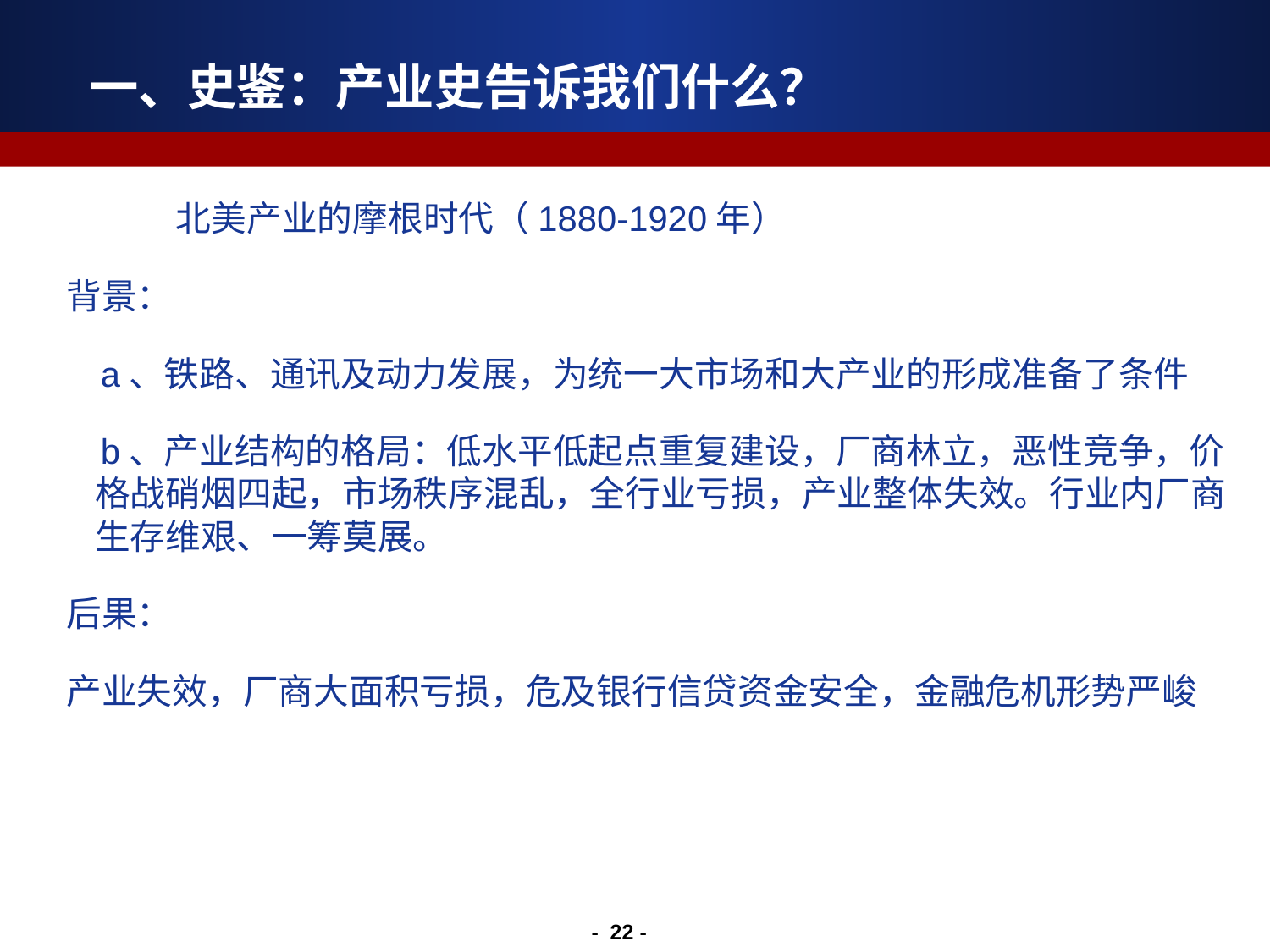

22
# 一、史鉴：产业史告诉我们什么？
                北美产业的摩根时代（1880-1920年）
  背景：
      a、铁路、通讯及动力发展，为统一大市场和大产业的形成准备了条件
      b、产业结构的格局：低水平低起点重复建设，厂商林立，恶性竞争，价格战硝烟四起，市场秩序混乱，全行业亏损，产业整体失效。行业内厂商生存维艰、一筹莫展。
  后果：
  产业失效，厂商大面积亏损，危及银行信贷资金安全，金融危机形势严峻